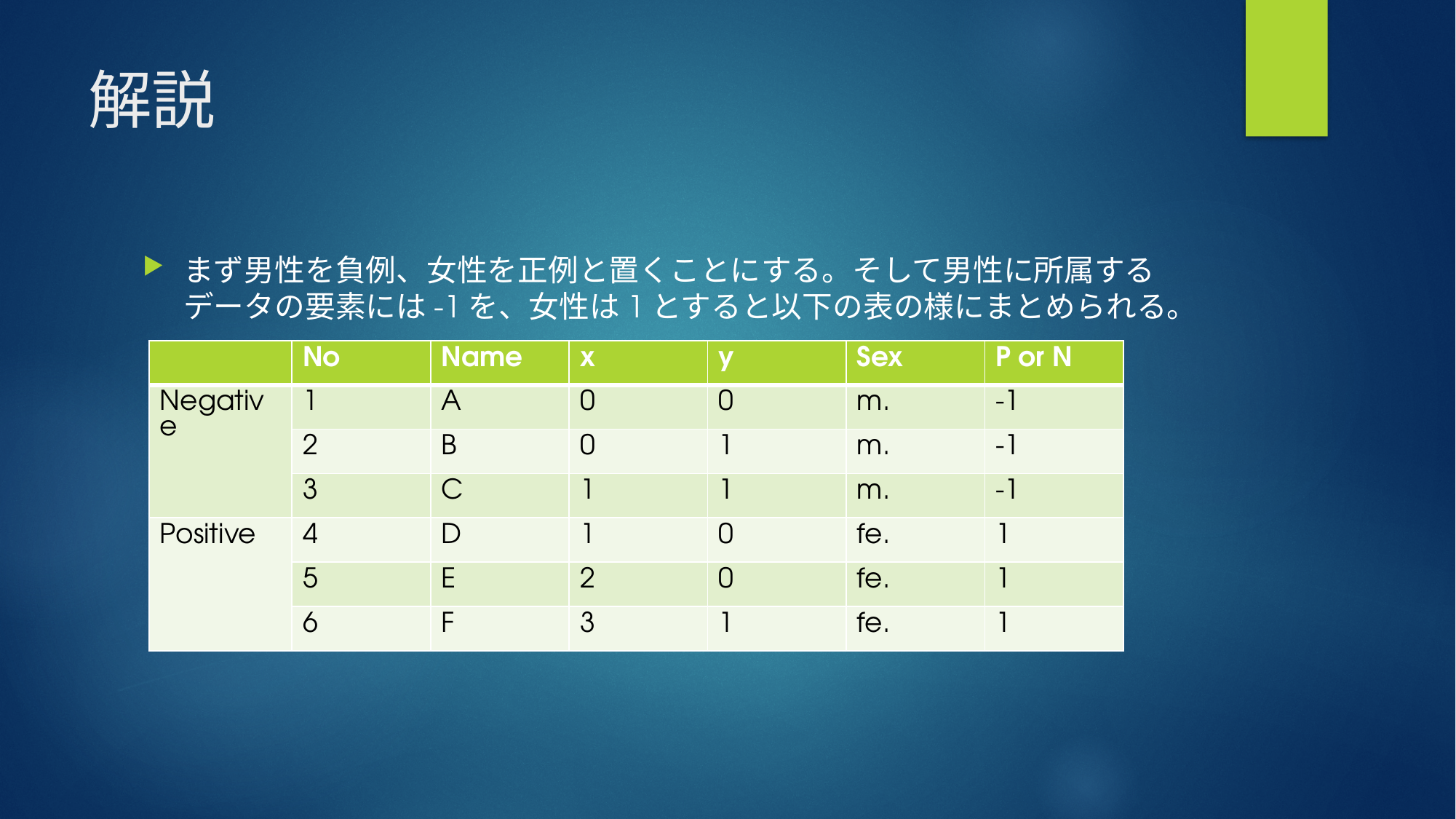

# 解説
まず男性を負例、女性を正例と置くことにする。そして男性に所属するデータの要素には-1を、女性は1とすると以下の表の様にまとめられる。

|  | No | Name | x | y | Sex | P or N |
| --- | --- | --- | --- | --- | --- | --- |
| Negative | 1 | A | 0 | 0 | m. | -1 |
|  | 2 | B | 0 | 1 | m. | -1 |
|  | 3 | C | 1 | 1 | m. | -1 |
| Positive | 4 | D | 1 | 0 | fe. | 1 |
|  | 5 | E | 2 | 0 | fe. | 1 |
|  | 6 | F | 3 | 1 | fe. | 1 |